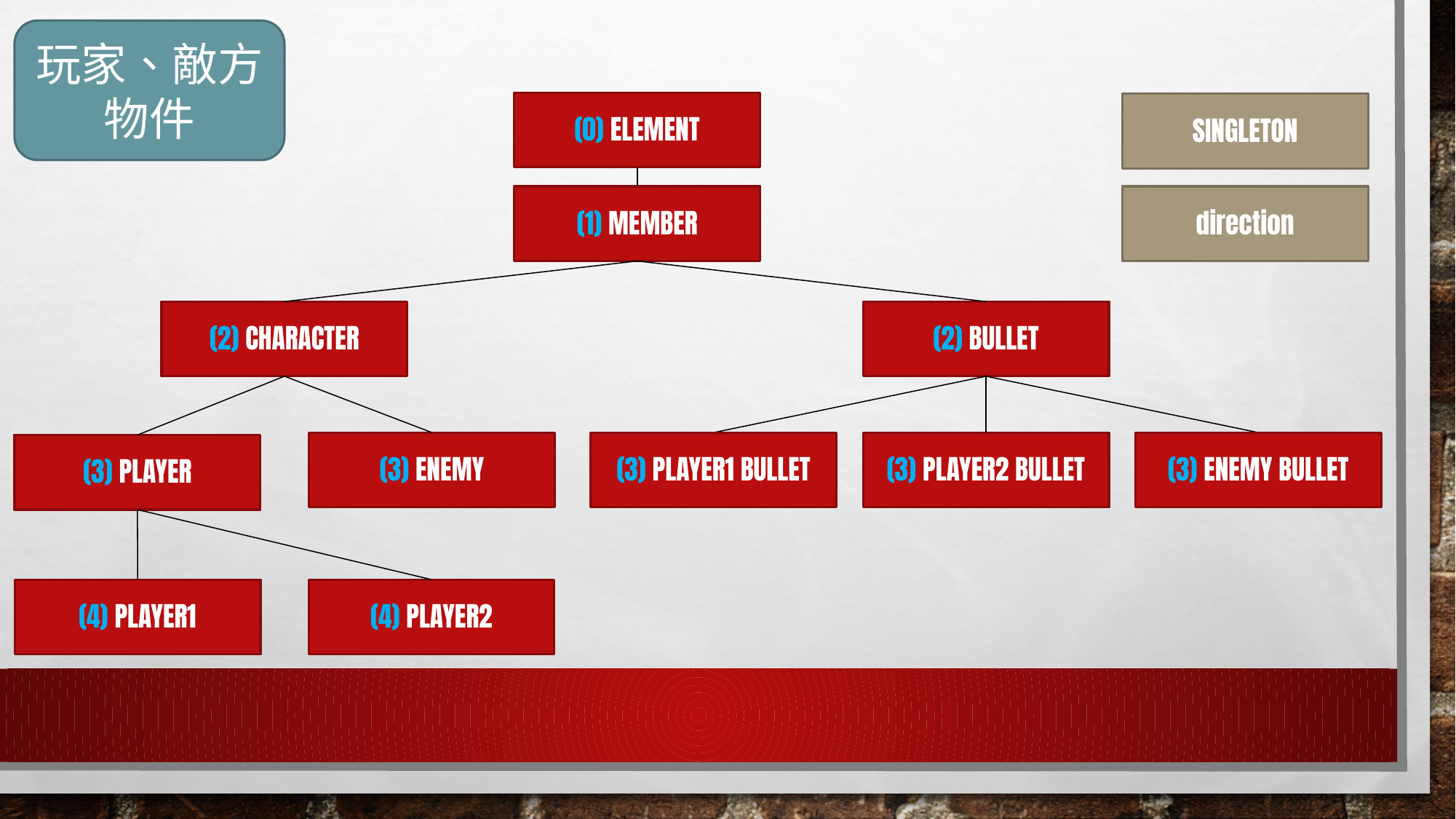

玩家、敵方物件
(0) ELEMENT
SINGLETON
(1) MEMBER
direction
(2) BULLET
(2) CHARACTER
(3) ENEMY
(3) PLAYER1 BULLET
(3) PLAYER2 BULLET
(3) ENEMY BULLET
(3) PLAYER
(4) PLAYER1
(4) PLAYER2